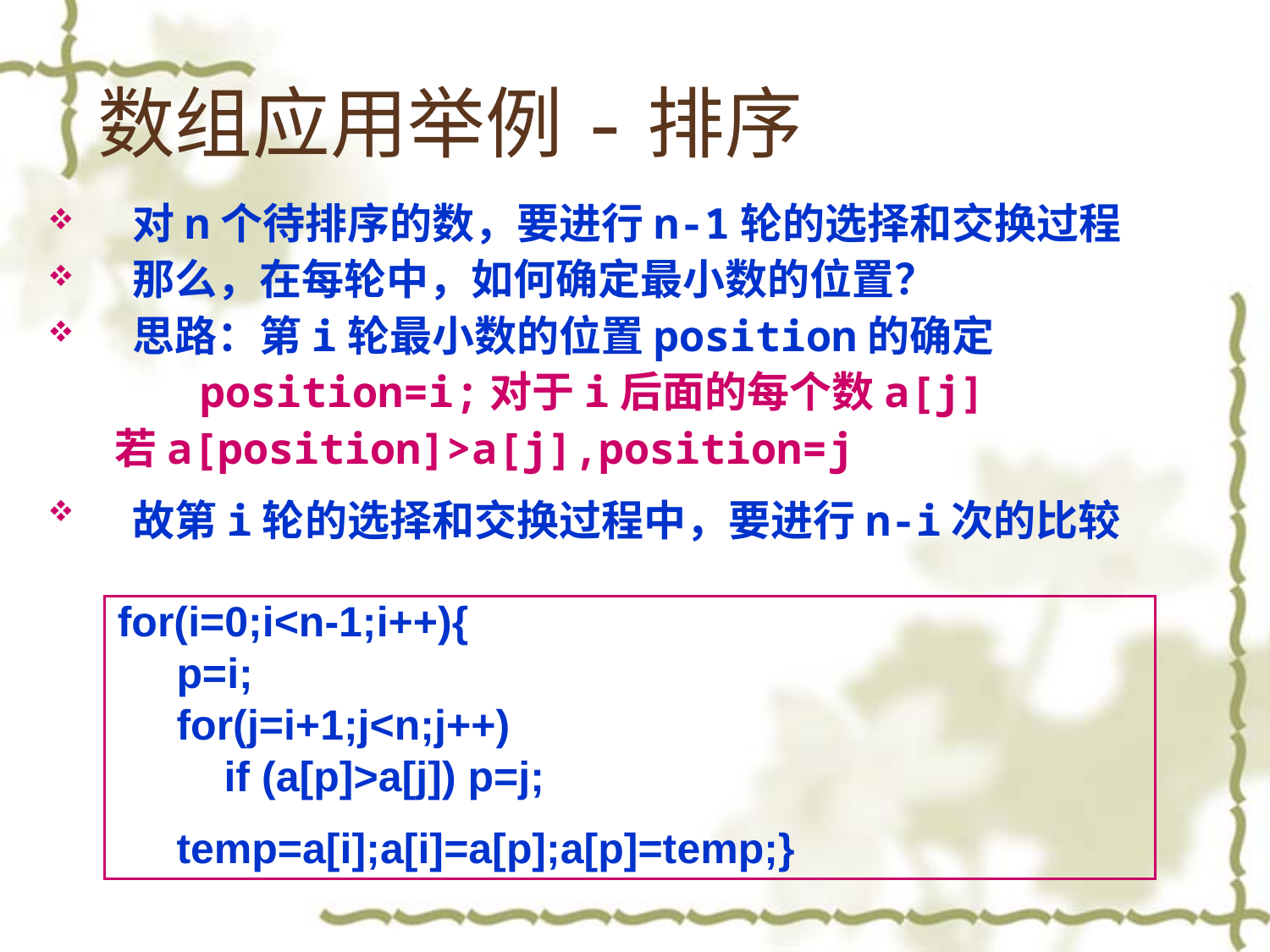

# 数组应用举例-排序
对n个待排序的数，要进行n-1轮的选择和交换过程
那么，在每轮中，如何确定最小数的位置？
思路：第i轮最小数的位置position的确定
      position=i;对于i后面的每个数a[j]
      若a[position]>a[j],position=j
故第i轮的选择和交换过程中，要进行n-i次的比较
for(i=0;i<n-1;i++){
     p=i;
     for(j=i+1;j<n;j++)
         if (a[p]>a[j]) p=j;
     temp=a[i];a[i]=a[p];a[p]=temp;}